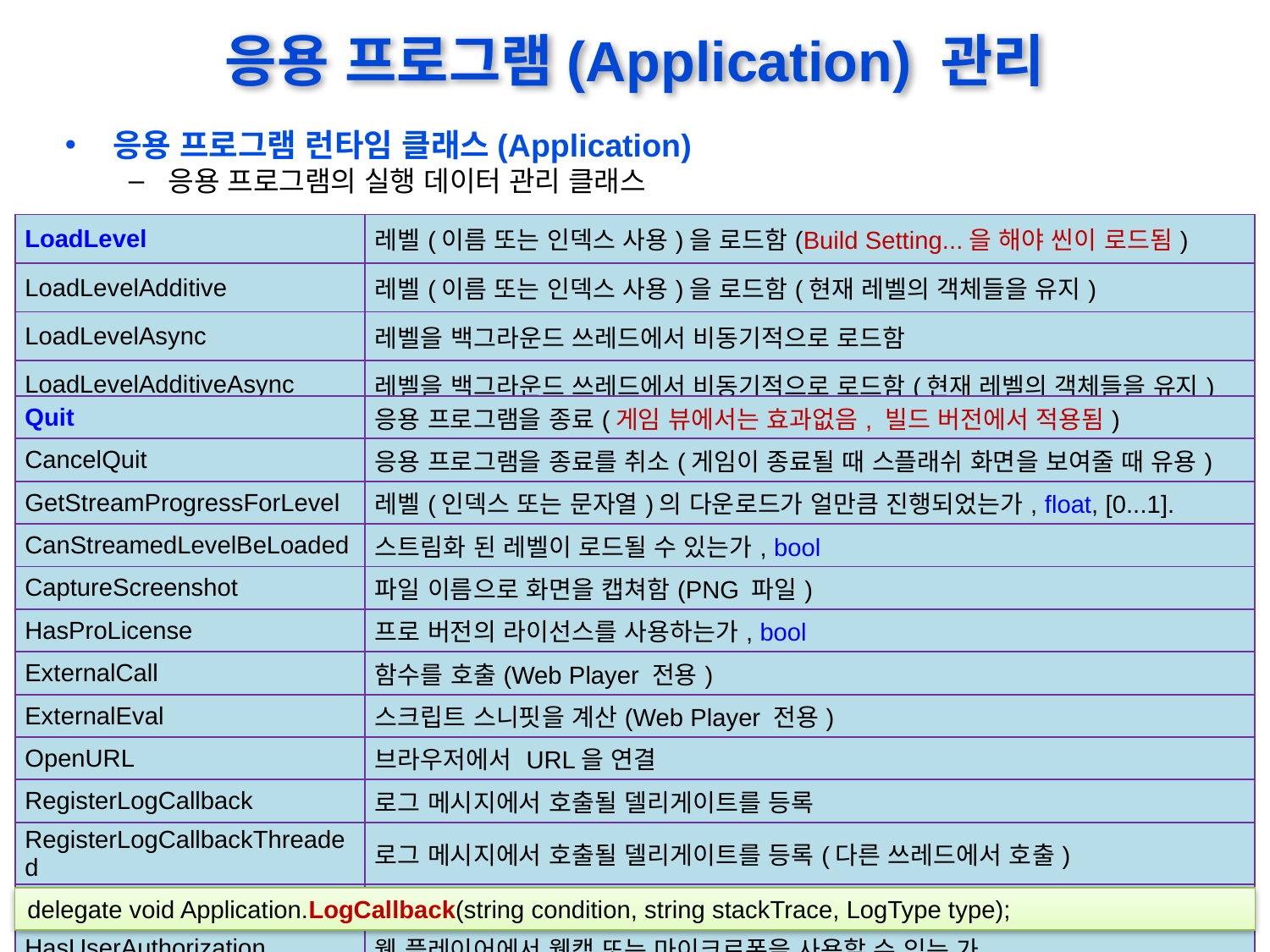

# 응용 프로그램(Application) 관리
응용 프로그램 런타임 클래스(Application)
응용 프로그램의 실행 데이터 관리 클래스

| LoadLevel | 레벨(이름 또는 인덱스 사용)을 로드함(Build Setting...을 해야 씬이 로드됨) |
| --- | --- |
| LoadLevelAdditive | 레벨(이름 또는 인덱스 사용)을 로드함(현재 레벨의 객체들을 유지) |
| LoadLevelAsync | 레벨을 백그라운드 쓰레드에서 비동기적으로 로드함 |
| LoadLevelAdditiveAsync | 레벨을 백그라운드 쓰레드에서 비동기적으로 로드함(현재 레벨의 객체들을 유지) |
| Quit | 응용 프로그램을 종료(게임 뷰에서는 효과없음, 빌드 버전에서 적용됨) |
| --- | --- |
| CancelQuit | 응용 프로그램을 종료를 취소(게임이 종료될 때 스플래쉬 화면을 보여줄 때 유용) |
| GetStreamProgressForLevel | 레벨(인덱스 또는 문자열)의 다운로드가 얼만큼 진행되었는가, float, [0...1]. |
| CanStreamedLevelBeLoaded | 스트림화 된 레벨이 로드될 수 있는가, bool |
| CaptureScreenshot | 파일 이름으로 화면을 캡쳐함(PNG 파일) |
| HasProLicense | 프로 버전의 라이선스를 사용하는가, bool |
| ExternalCall | 함수를 호출(Web Player 전용) |
| ExternalEval | 스크립트 스니핏을 계산(Web Player 전용) |
| OpenURL | 브라우저에서 URL을 연결 |
| RegisterLogCallback | 로그 메시지에서 호출될 델리게이트를 등록 |
| RegisterLogCallbackThreaded | 로그 메시지에서 호출될 델리게이트를 등록(다른 쓰레드에서 호출) |
| RequestUserAuthorization | 웹 플레이어에서 웹캠 또는 마이크로폰을 사용할 수 있는 허가를 요청 |
| HasUserAuthorization | 웹 플레이어에서 웹캠 또는 마이크로폰을 사용할 수 있는 가 |
delegate void Application.LogCallback(string condition, string stackTrace, LogType type);